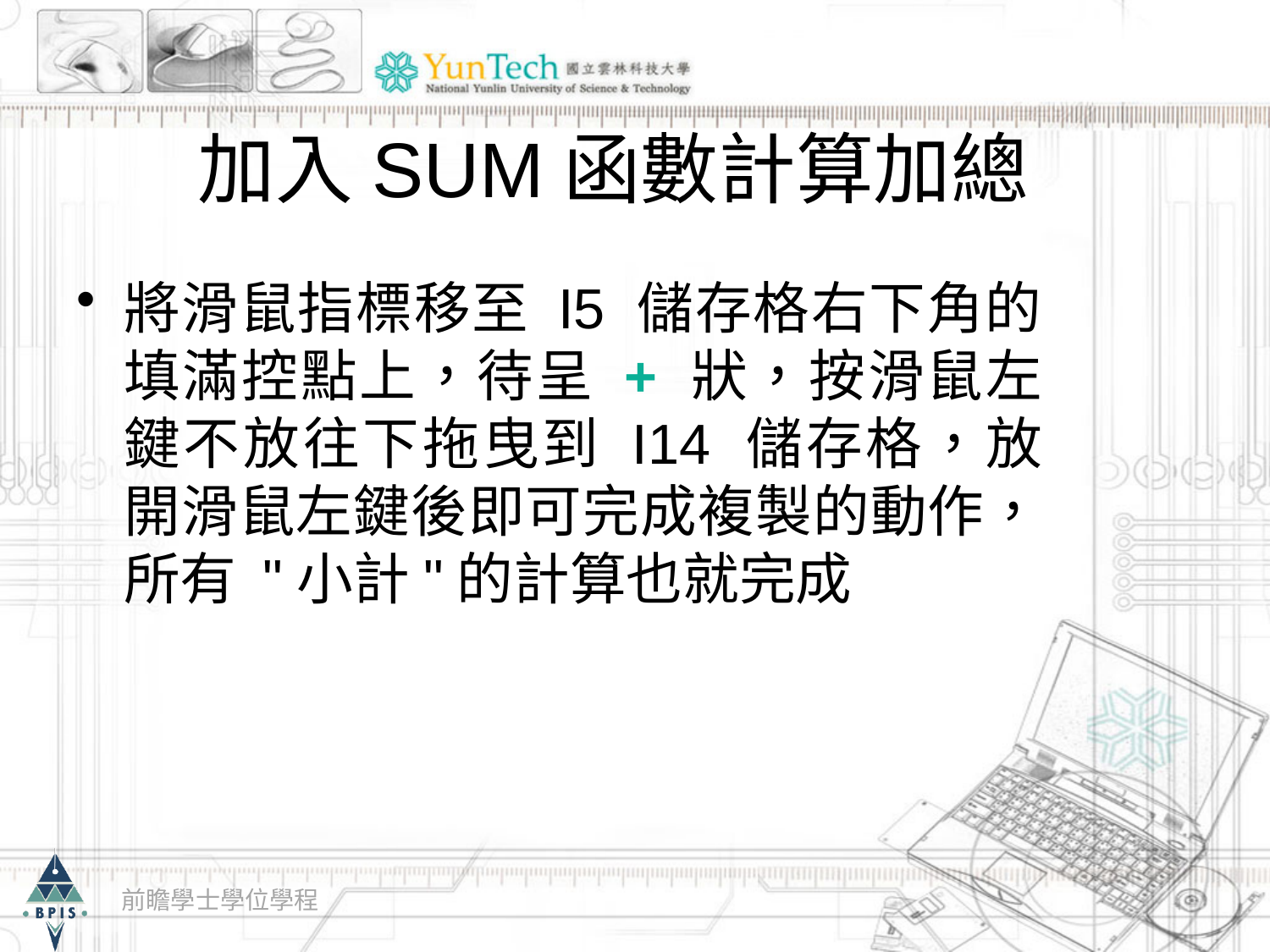

# 加入SUM函數計算加總
將滑鼠指標移至 I5 儲存格右下角的填滿控點上，待呈 + 狀，按滑鼠左鍵不放往下拖曳到 I14 儲存格，放開滑鼠左鍵後即可完成複製的動作，所有 "小計"的計算也就完成